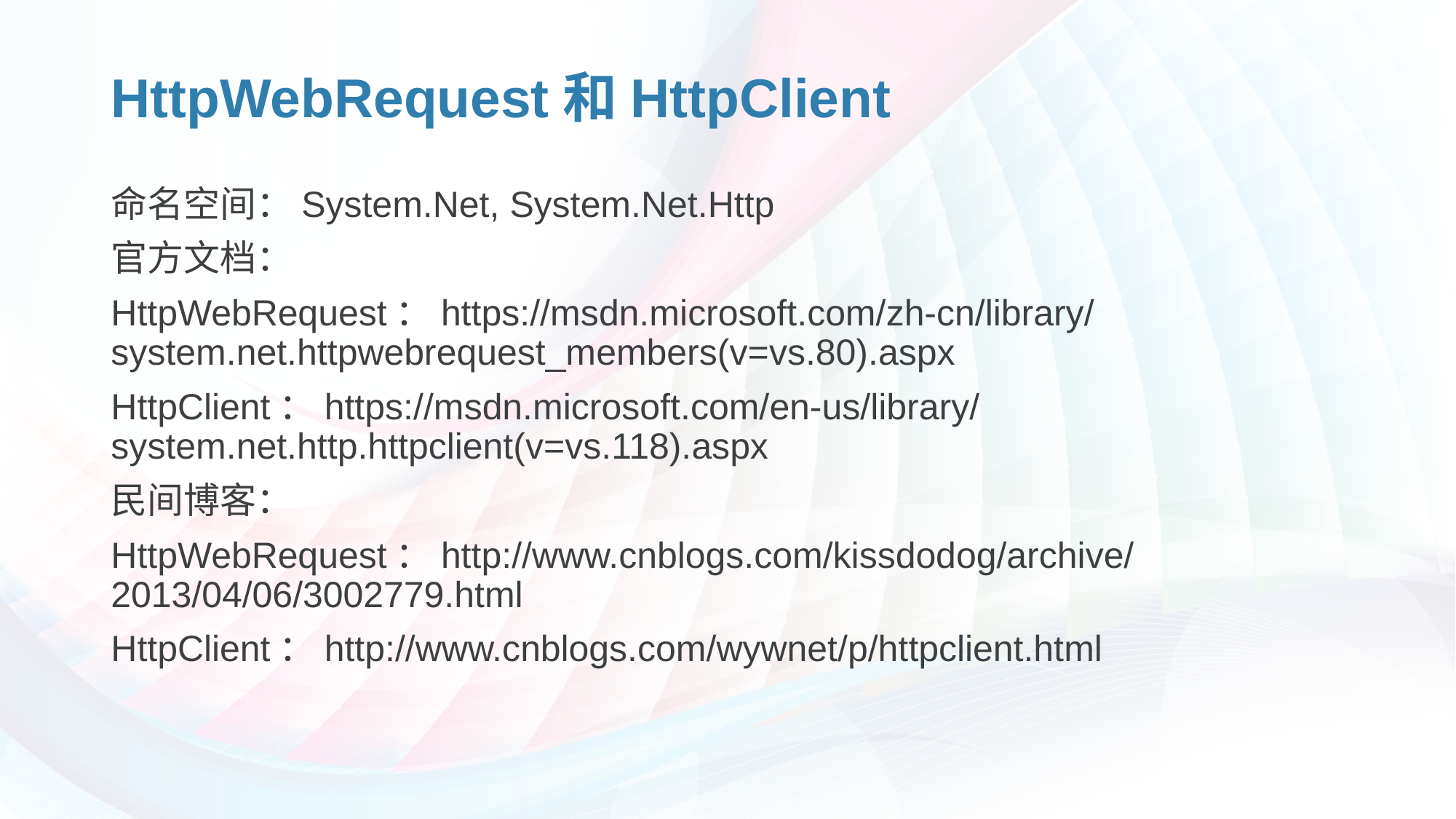

# HttpWebRequest和HttpClient
命名空间：System.Net, System.Net.Http
官方文档：
HttpWebRequest：https://msdn.microsoft.com/zh-cn/library/system.net.httpwebrequest_members(v=vs.80).aspx
HttpClient：https://msdn.microsoft.com/en-us/library/system.net.http.httpclient(v=vs.118).aspx
民间博客：
HttpWebRequest：http://www.cnblogs.com/kissdodog/archive/2013/04/06/3002779.html
HttpClient：http://www.cnblogs.com/wywnet/p/httpclient.html